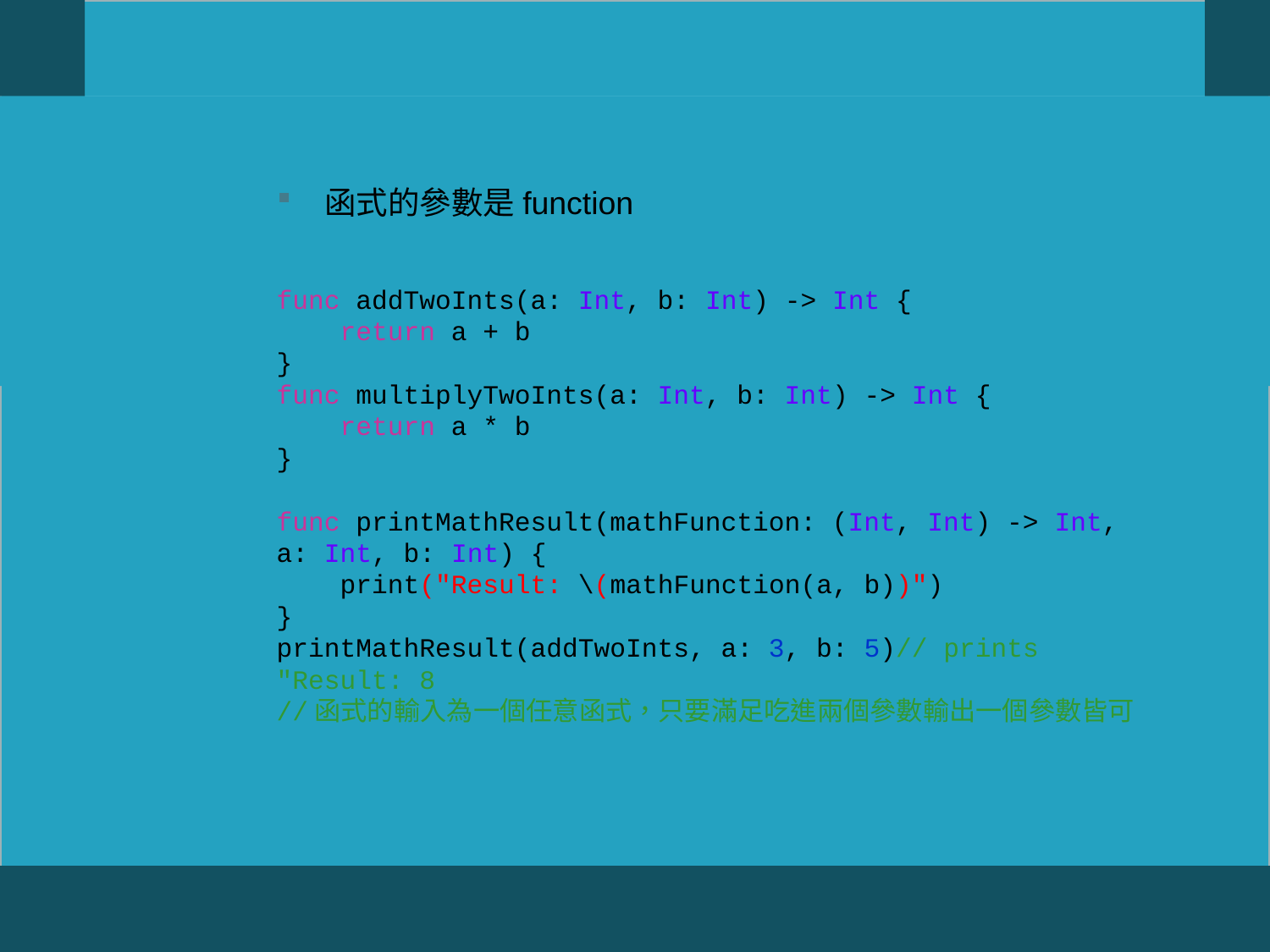

函式的參數是function
func addTwoInts(a: Int, b: Int) -> Int {
    return a + b
}
func multiplyTwoInts(a: Int, b: Int) -> Int {
    return a * b
}

func printMathResult(mathFunction: (Int, Int) -> Int, a: Int, b: Int) {
    print("Result: \(mathFunction(a, b))")
}
printMathResult(addTwoInts, a: 3, b: 5)// prints "Result: 8
//函式的輸入為一個任意函式，只要滿足吃進兩個參數輸出一個參數皆可